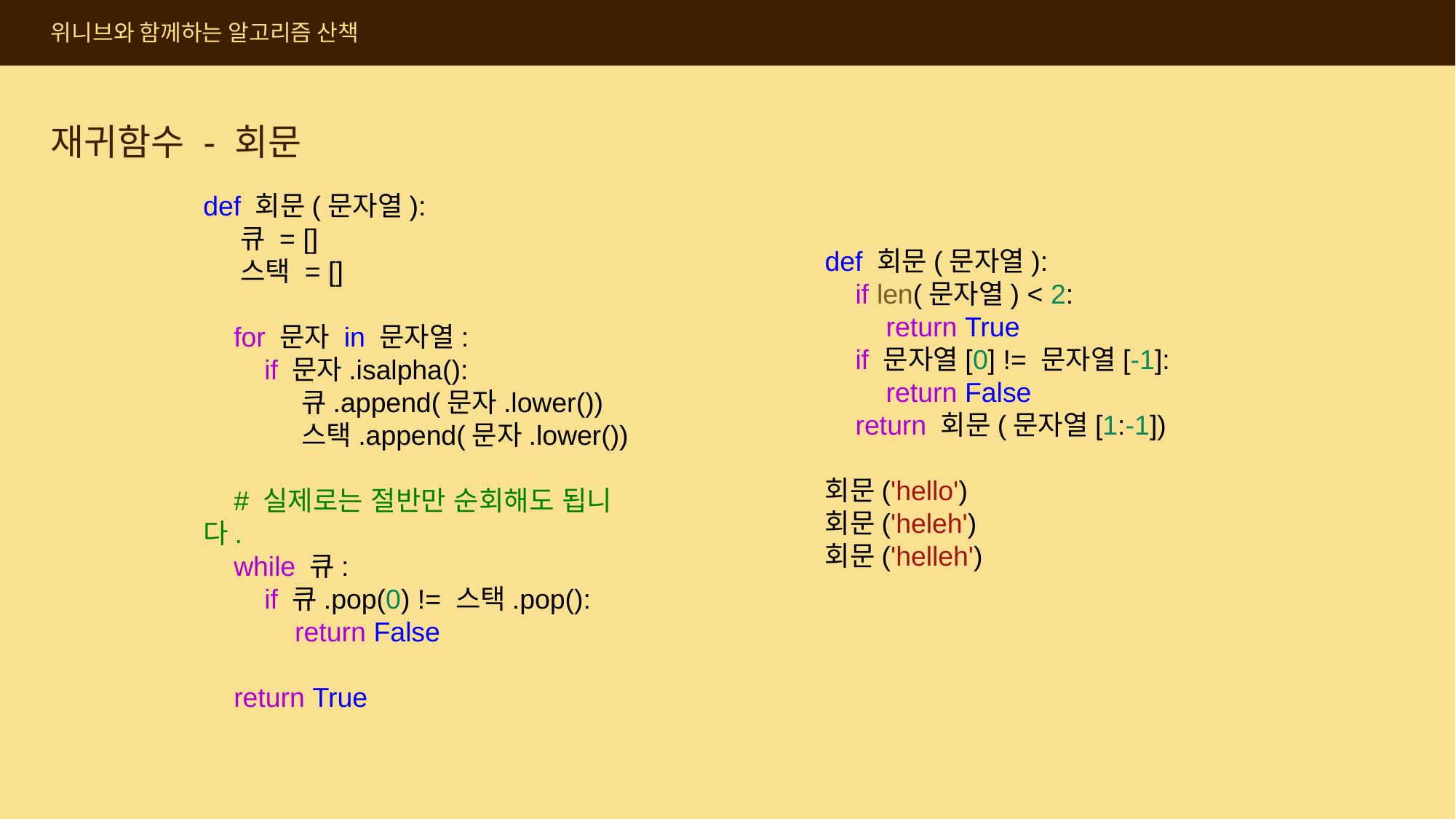

위니브와 함께하는 알고리즘 산책
재귀함수 - 회문
def 회문(문자열):
    큐 = []
    스택 = []
    for 문자 in 문자열:
        if 문자.isalpha():
            큐.append(문자.lower())
            스택.append(문자.lower())
    # 실제로는 절반만 순회해도 됩니다.
    while 큐:
        if 큐.pop(0) != 스택.pop():
            return False
    return True
def 회문(문자열):
    if len(문자열) < 2:
        return True
    if 문자열[0] != 문자열[-1]:
        return False
    return 회문(문자열[1:-1])
회문('hello')
회문('heleh')
회문('helleh')